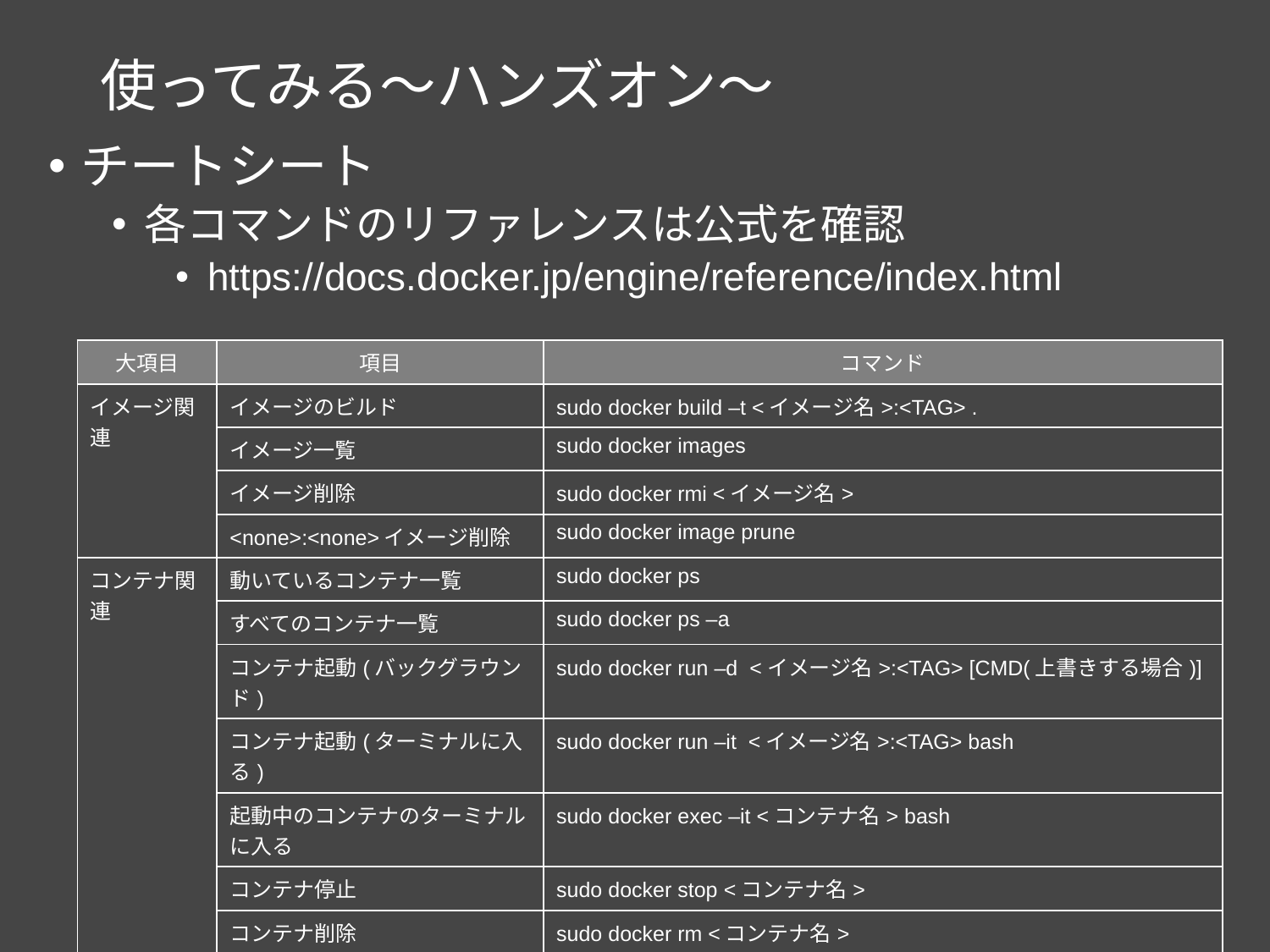

# 使ってみる～ハンズオン～
チートシート
各コマンドのリファレンスは公式を確認
https://docs.docker.jp/engine/reference/index.html
| 大項目 | 項目 | コマンド |
| --- | --- | --- |
| イメージ関連 | イメージのビルド | sudo docker build –t <イメージ名>:<TAG> . |
|  | イメージ一覧 | sudo docker images |
|  | イメージ削除 | sudo docker rmi <イメージ名> |
|  | <none>:<none>イメージ削除 | sudo docker image prune |
| コンテナ関連 | 動いているコンテナ一覧 | sudo docker ps |
|  | すべてのコンテナ一覧 | sudo docker ps –a |
|  | コンテナ起動(バックグラウンド) | sudo docker run –d <イメージ名>:<TAG> [CMD(上書きする場合)] |
|  | コンテナ起動(ターミナルに入る) | sudo docker run –it <イメージ名>:<TAG> bash |
|  | 起動中のコンテナのターミナルに入る | sudo docker exec –it <コンテナ名> bash |
|  | コンテナ停止 | sudo docker stop <コンテナ名> |
|  | コンテナ削除 | sudo docker rm <コンテナ名> |
|  | 止まっているコンテナ全削除 | sudo docker rm $(sudo docker ps –q –a) |
|  | コンテナのstdout/err表示 | sudo docker logs <コンテナ名> |
|  | コンテナの設定確認 | sudo docker inspect <コンテナ名> |